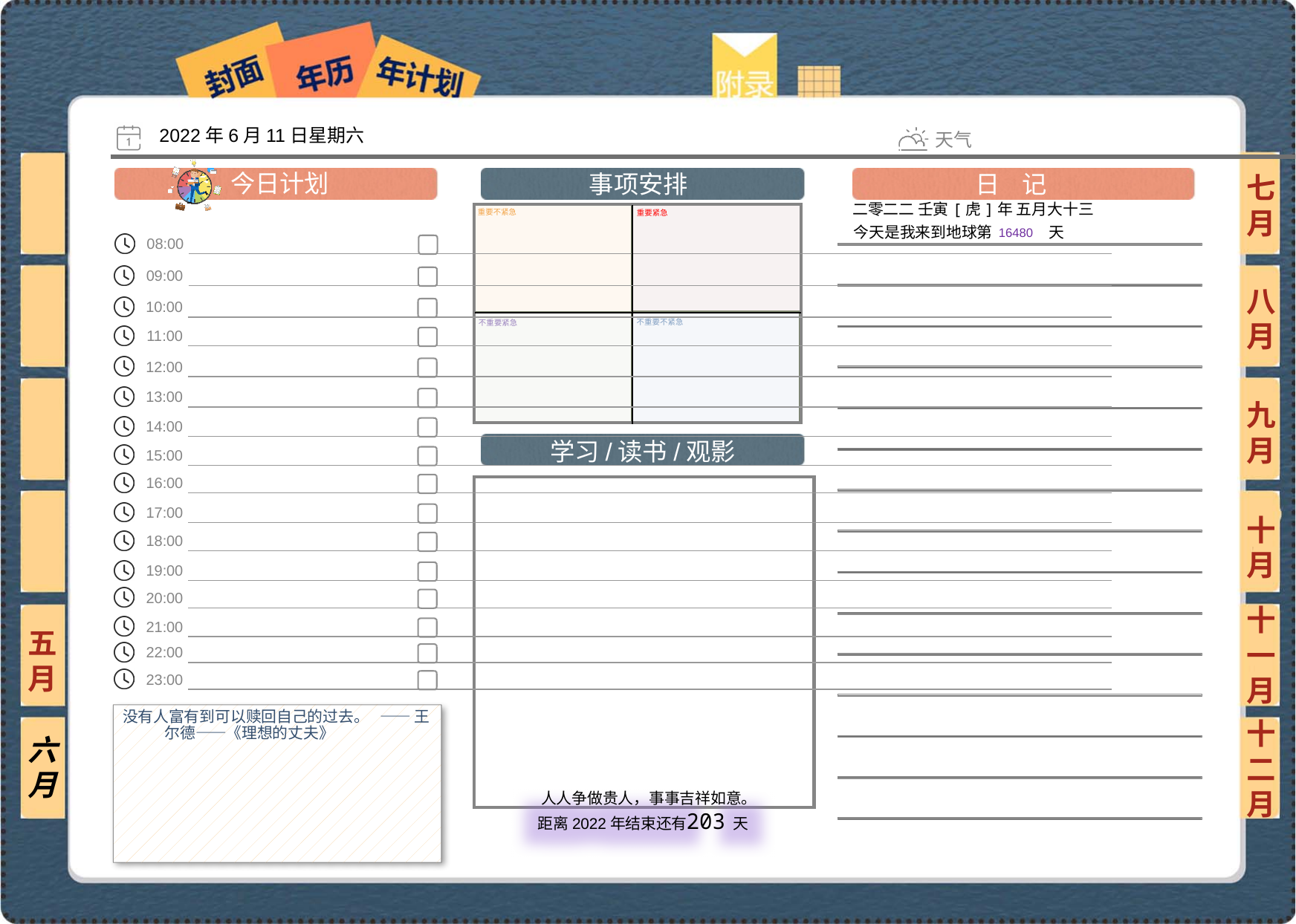

2022年6月11日星期六
七月
二零二二 壬寅[虎]年 五月大十三
16480
八月
九月
十月
十一月
五月
没有人富有到可以赎回自己的过去。   —— 王尔德——《理想的丈夫》

六月
十二月
203
 人人争做贵人，事事吉祥如意。